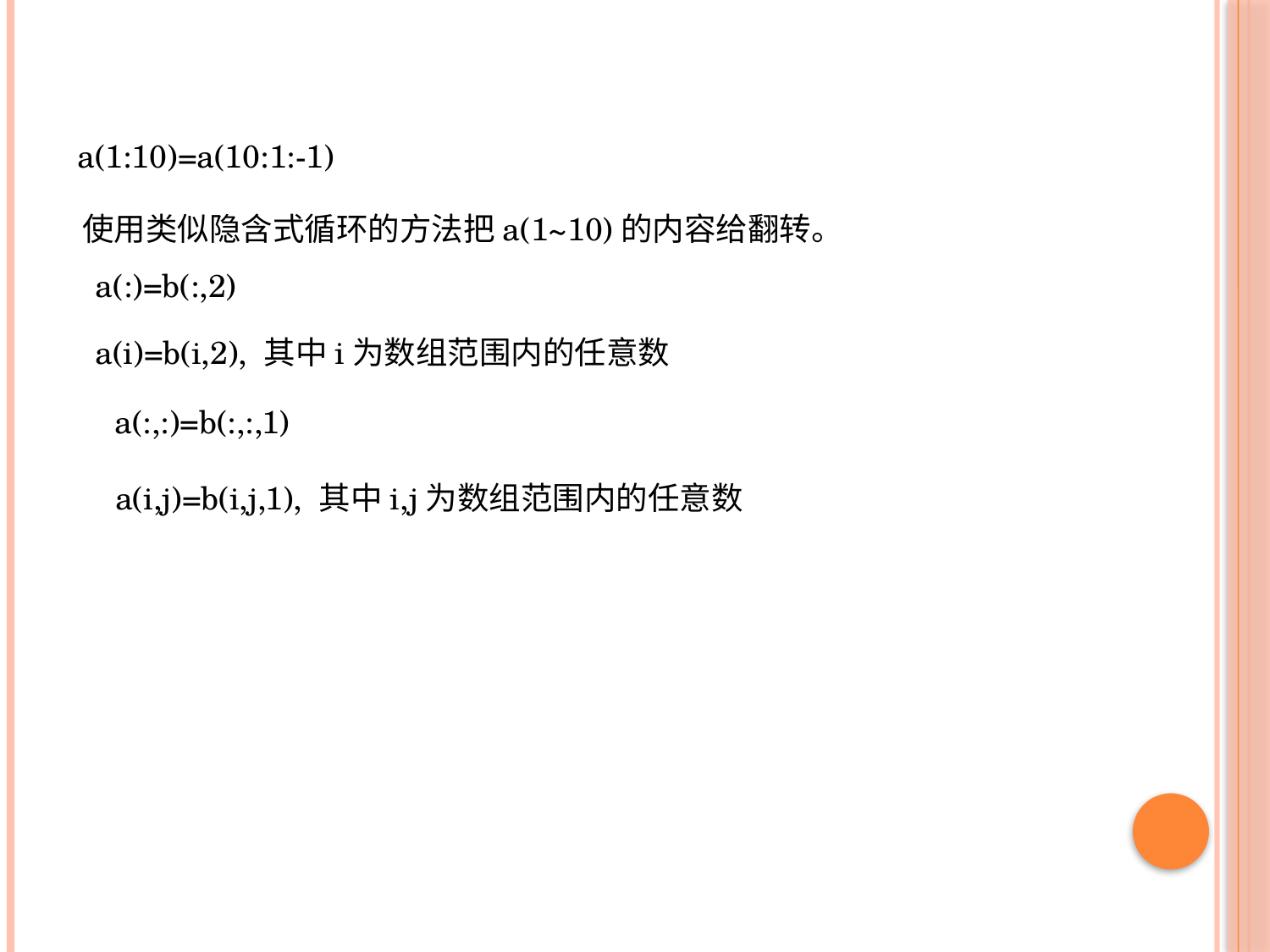

a(1:10)=a(10:1:-1)
使用类似隐含式循环的方法把a(1~10)的内容给翻转。
a(:)=b(:,2)
a(i)=b(i,2), 其中i为数组范围内的任意数
a(:,:)=b(:,:,1)
a(i,j)=b(i,j,1), 其中i,j为数组范围内的任意数